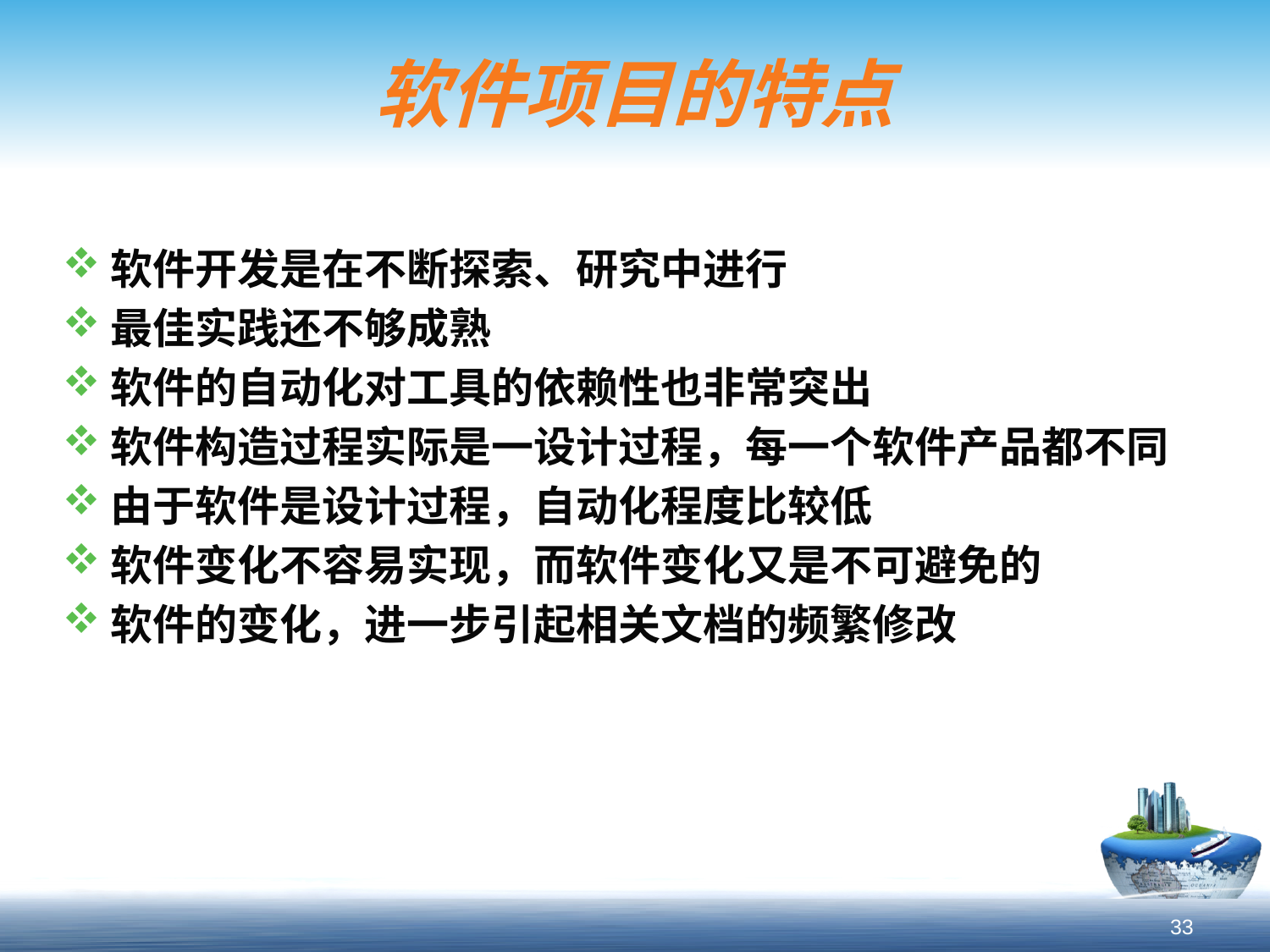

# 软件项目的特点
软件开发是在不断探索、研究中进行
最佳实践还不够成熟
软件的自动化对工具的依赖性也非常突出
软件构造过程实际是一设计过程，每一个软件产品都不同
由于软件是设计过程，自动化程度比较低
软件变化不容易实现，而软件变化又是不可避免的
软件的变化，进一步引起相关文档的频繁修改
33